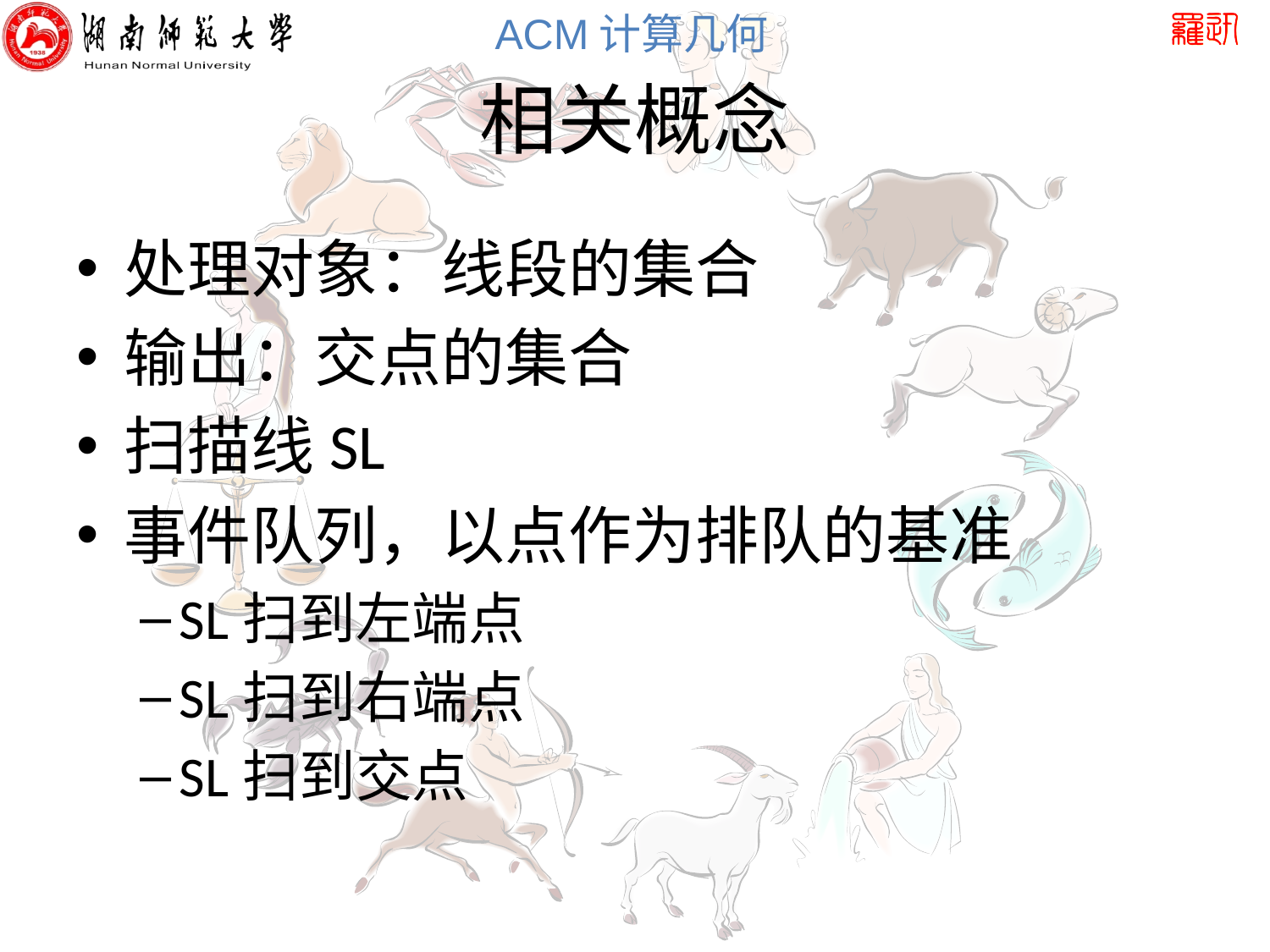

# 相关概念
处理对象：线段的集合
输出：交点的集合
扫描线SL
事件队列，以点作为排队的基准
SL扫到左端点
SL扫到右端点
SL扫到交点